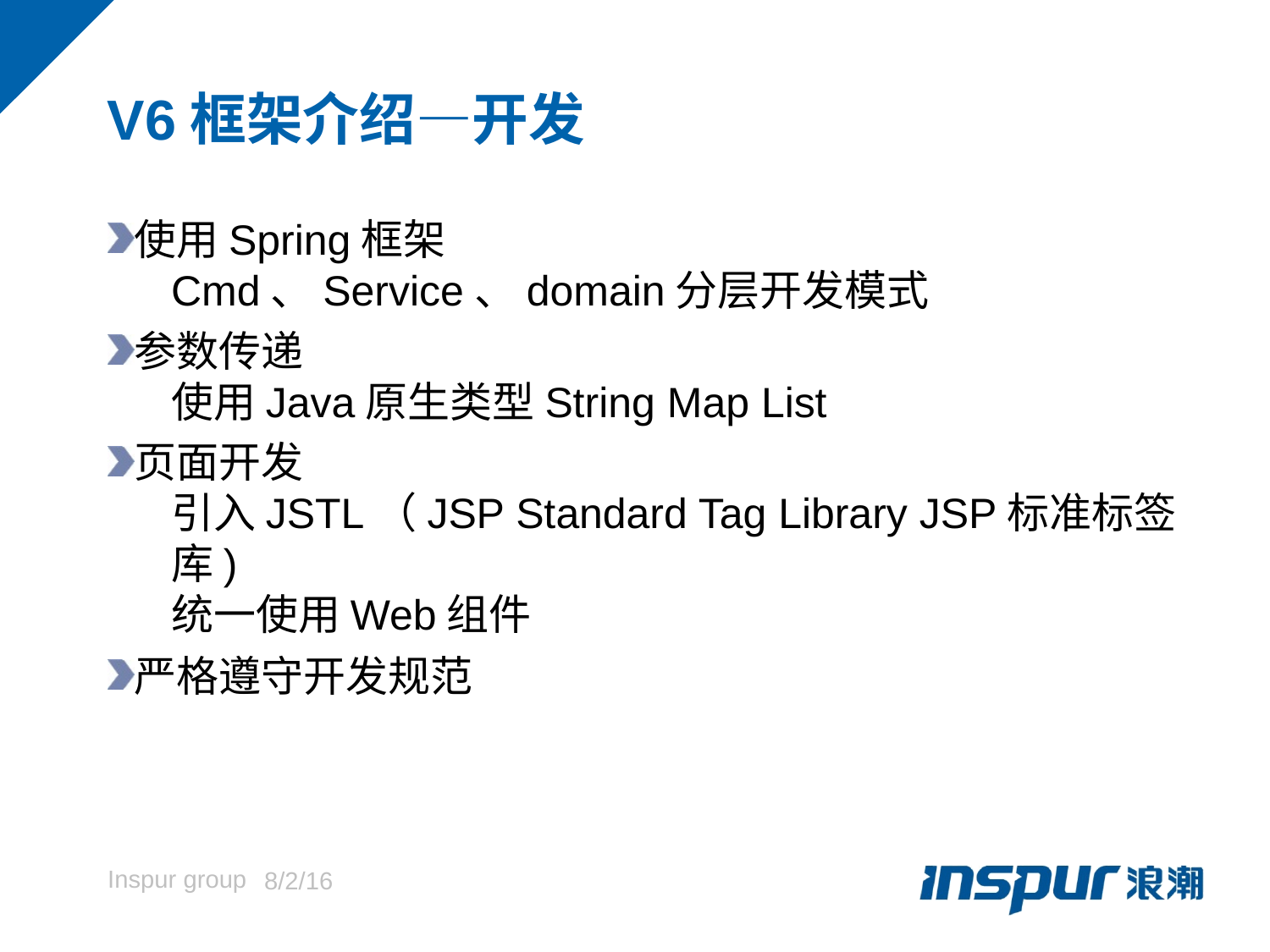

V6框架介绍—开发
使用Spring框架
Cmd、Service、domain分层开发模式
参数传递
使用Java原生类型String Map List
页面开发
引入JSTL（JSP Standard Tag Library JSP标准标签库)
统一使用Web组件
严格遵守开发规范

Inspur group
8/2/16